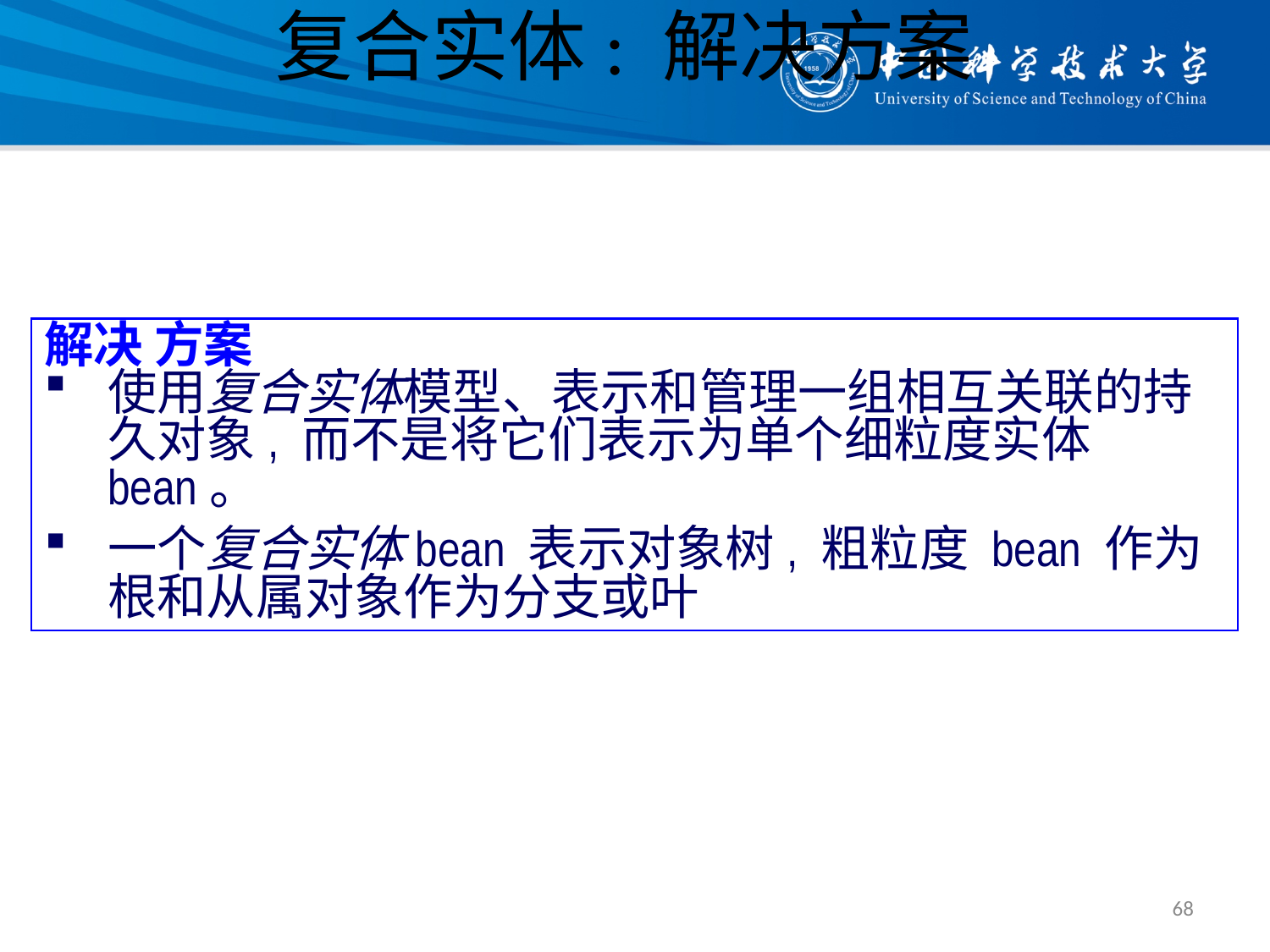

# 复合实体: 解决方案
解决 方案
使用复合实体模型、表示和管理一组相互关联的持久对象, 而不是将它们表示为单个细粒度实体 bean。
一个复合实体bean 表示对象树, 粗粒度 bean 作为根和从属对象作为分支或叶
68